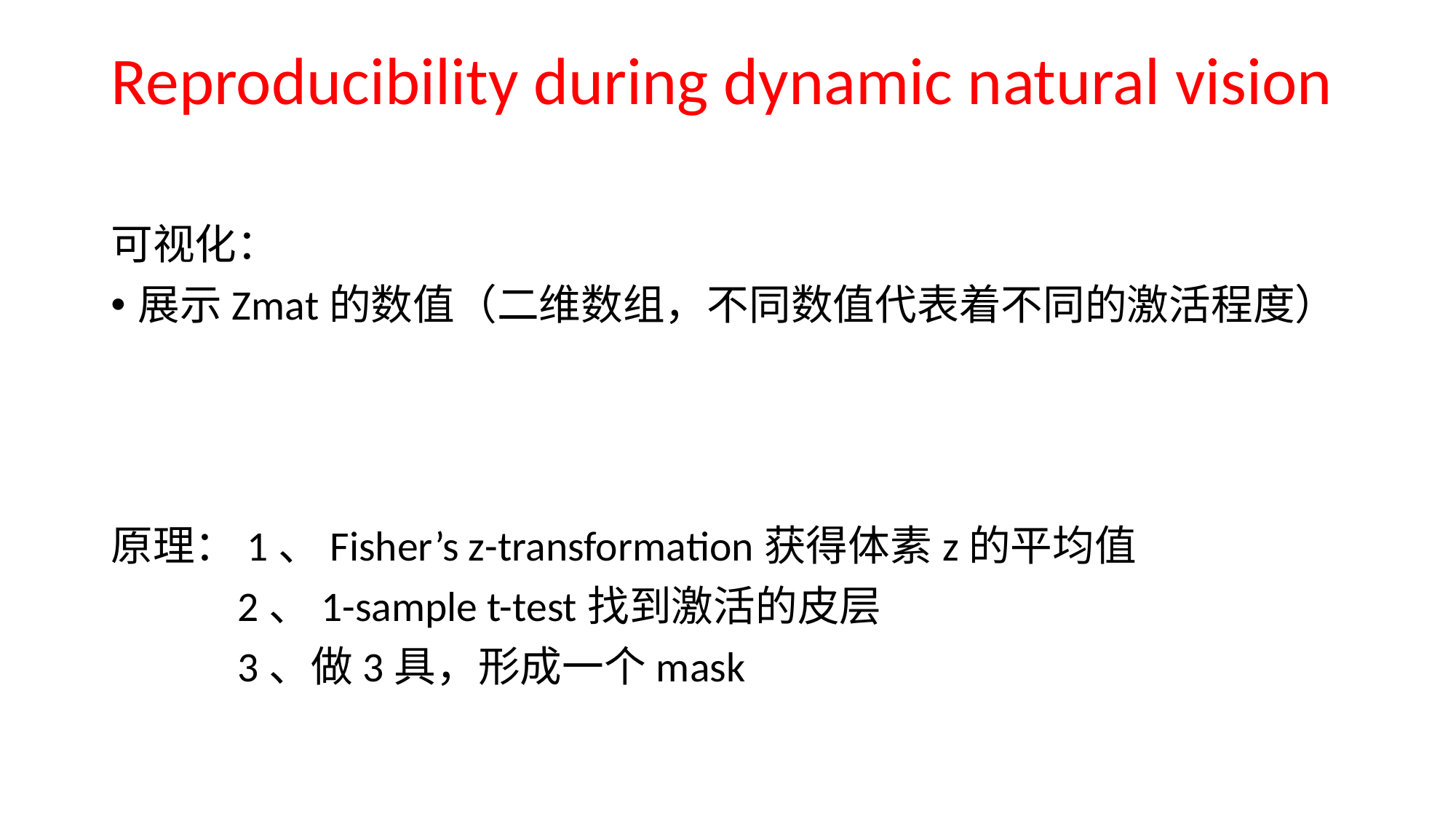

# Reproducibility during dynamic natural vision
可视化：
展示Zmat的数值（二维数组，不同数值代表着不同的激活程度）

原理：1、Fisher’s z-transformation获得体素z的平均值
	  2、1-sample t-test找到激活的皮层
	  3、做3具，形成一个mask